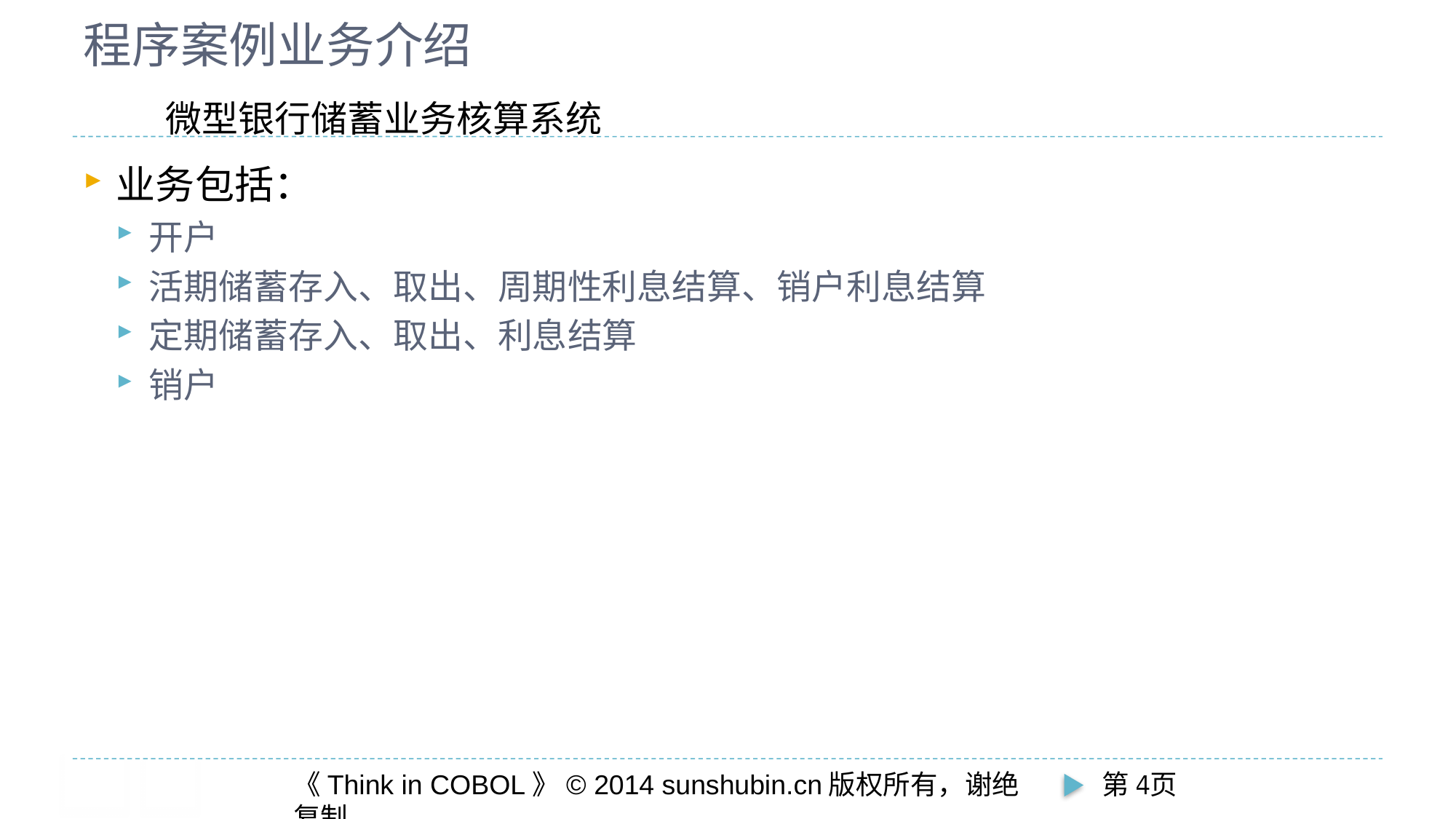

# 程序案例业务介绍
微型银行储蓄业务核算系统
业务包括：
开户
活期储蓄存入、取出、周期性利息结算、销户利息结算
定期储蓄存入、取出、利息结算
销户